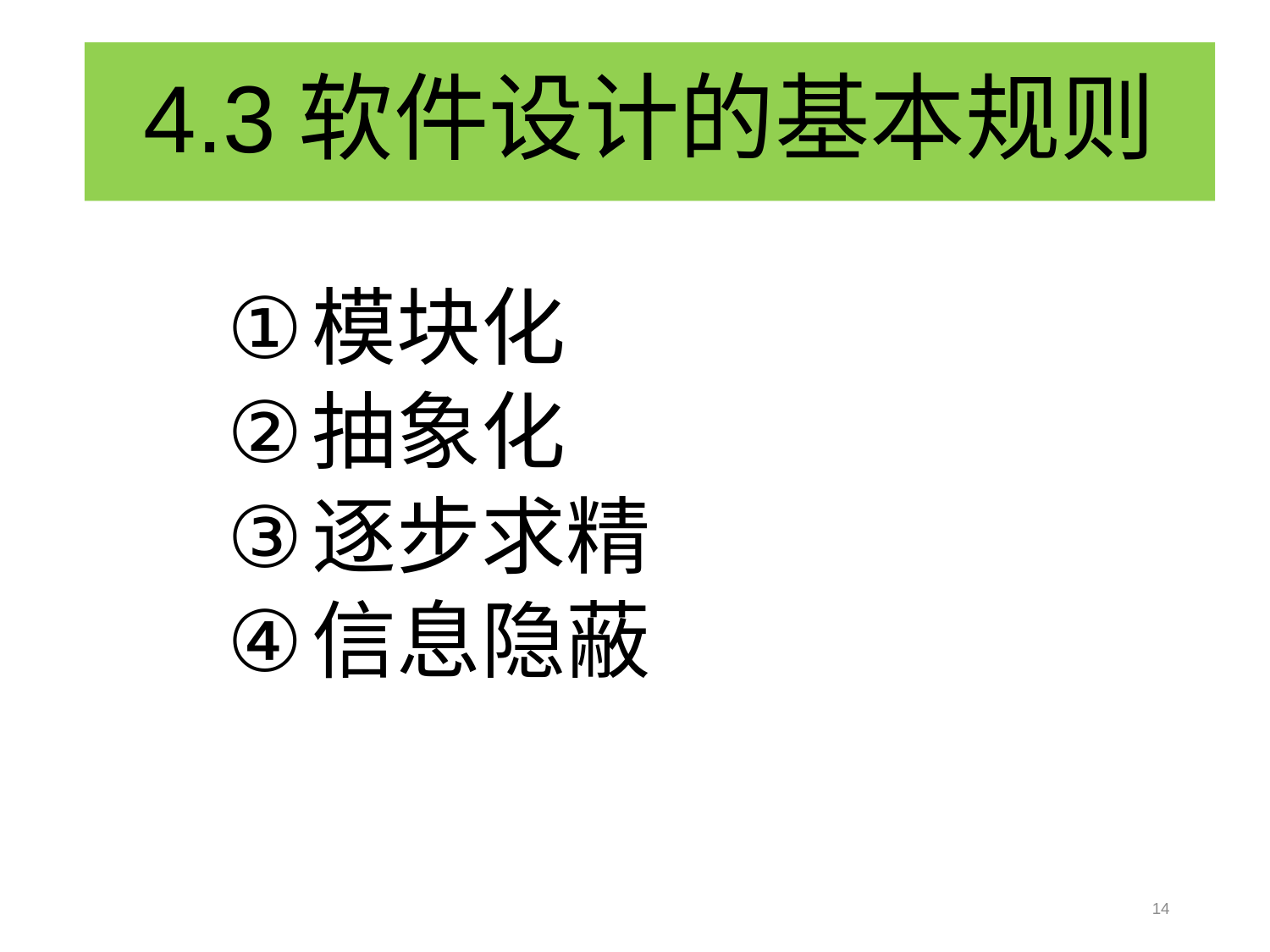

# 4.3软件设计的基本规则
模块化
抽象化
逐步求精
信息隐蔽
14